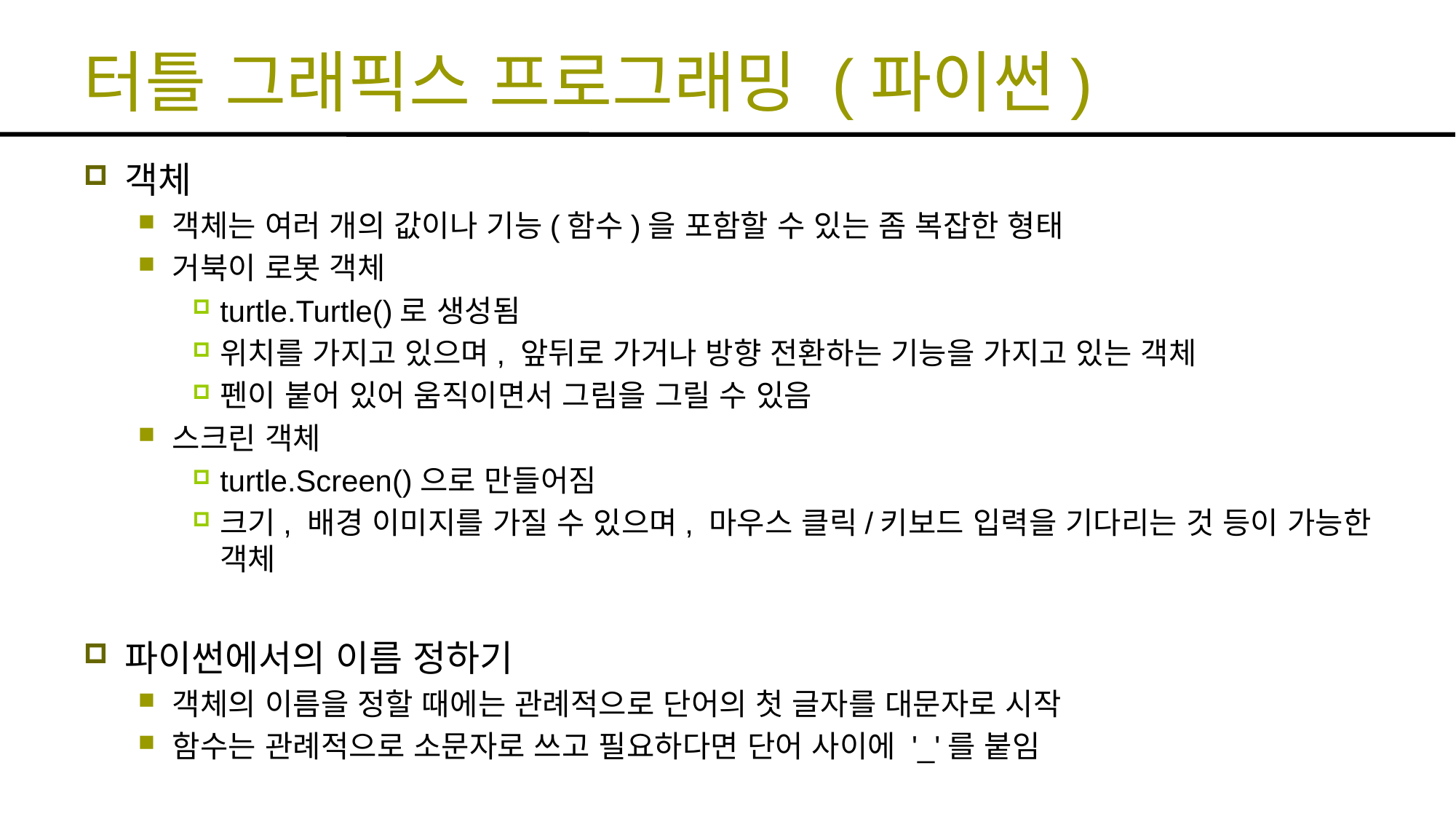

# 터틀 그래픽스 프로그래밍 (파이썬)
객체
객체는 여러 개의 값이나 기능(함수)을 포함할 수 있는 좀 복잡한 형태
거북이 로봇 객체
turtle.Turtle()로 생성됨
위치를 가지고 있으며, 앞뒤로 가거나 방향 전환하는 기능을 가지고 있는 객체
펜이 붙어 있어 움직이면서 그림을 그릴 수 있음
스크린 객체
turtle.Screen()으로 만들어짐
크기, 배경 이미지를 가질 수 있으며, 마우스 클릭/키보드 입력을 기다리는 것 등이 가능한 객체

파이썬에서의 이름 정하기
객체의 이름을 정할 때에는 관례적으로 단어의 첫 글자를 대문자로 시작
함수는 관례적으로 소문자로 쓰고 필요하다면 단어 사이에 '_'를 붙임